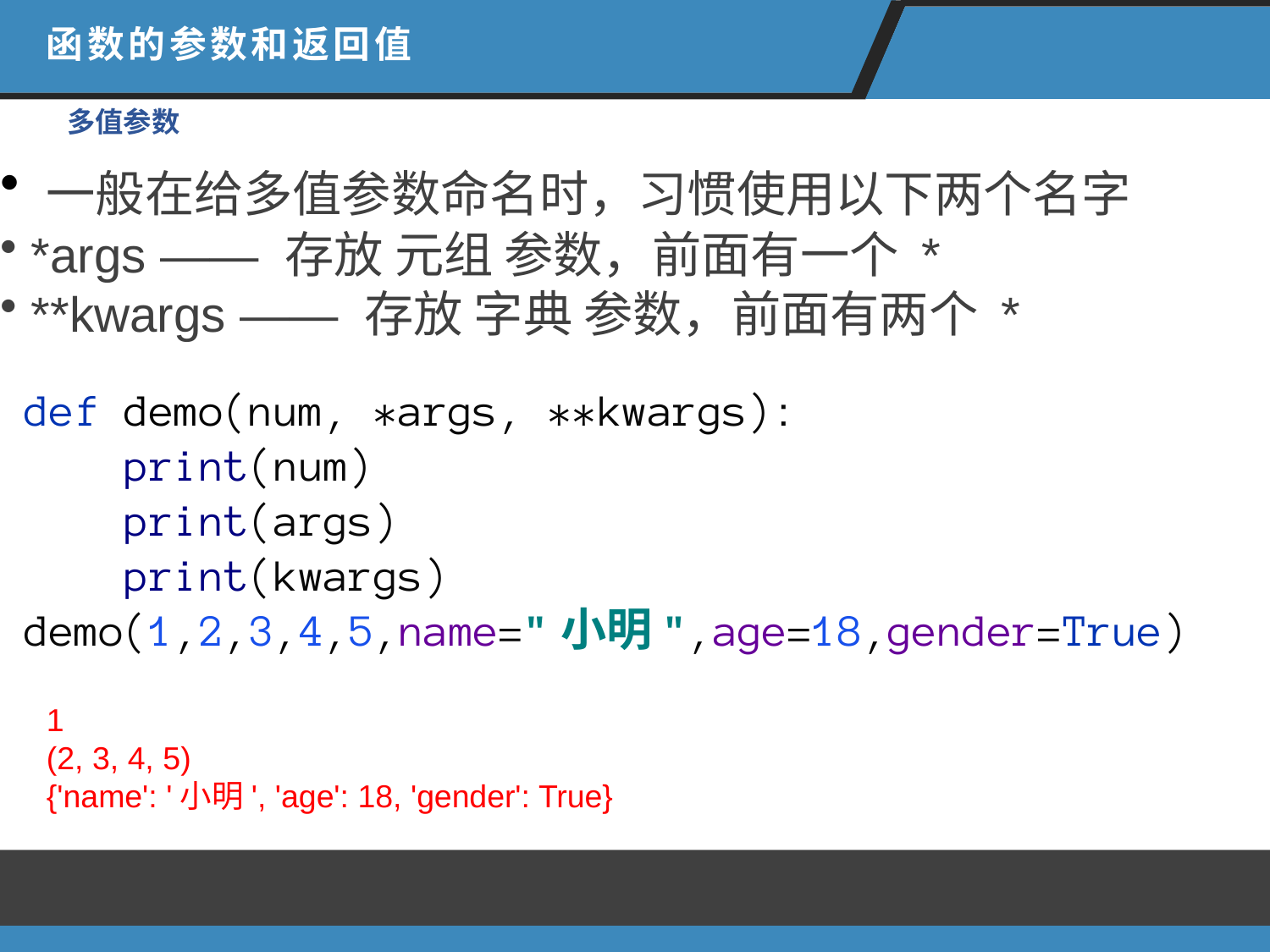

函数的参数和返回值
多值参数
 一般在给多值参数命名时，习惯使用以下两个名字
 *args —— 存放 元组 参数，前面有一个 *
 **kwargs —— 存放 字典 参数，前面有两个 *

def demo(num, *args, **kwargs):
    print(num)
    print(args)
    print(kwargs)
demo(1,2,3,4,5,name="小明",age=18,gender=True)
1
(2, 3, 4, 5)
{'name': '小明', 'age': 18, 'gender': True}